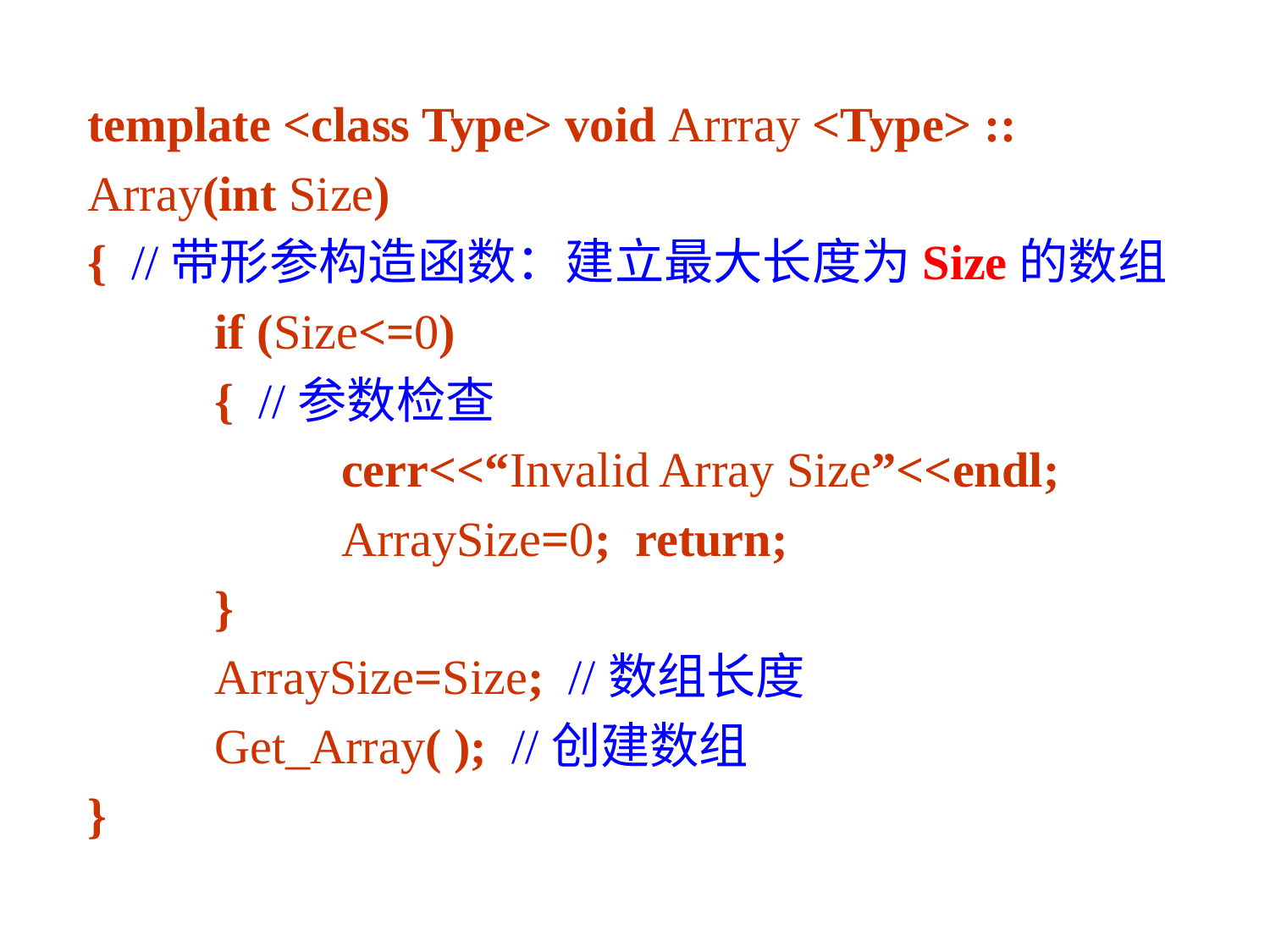

template <class Type> void Arrray <Type> ::
Array(int Size)
{  //带形参构造函数：建立最大长度为Size的数组
	if (Size<=0)
	{  //参数检查
		cerr<<“Invalid Array Size”<<endl;
		ArraySize=0;  return;
	}
	ArraySize=Size;  //数组长度
	Get_Array( );  //创建数组
}
11